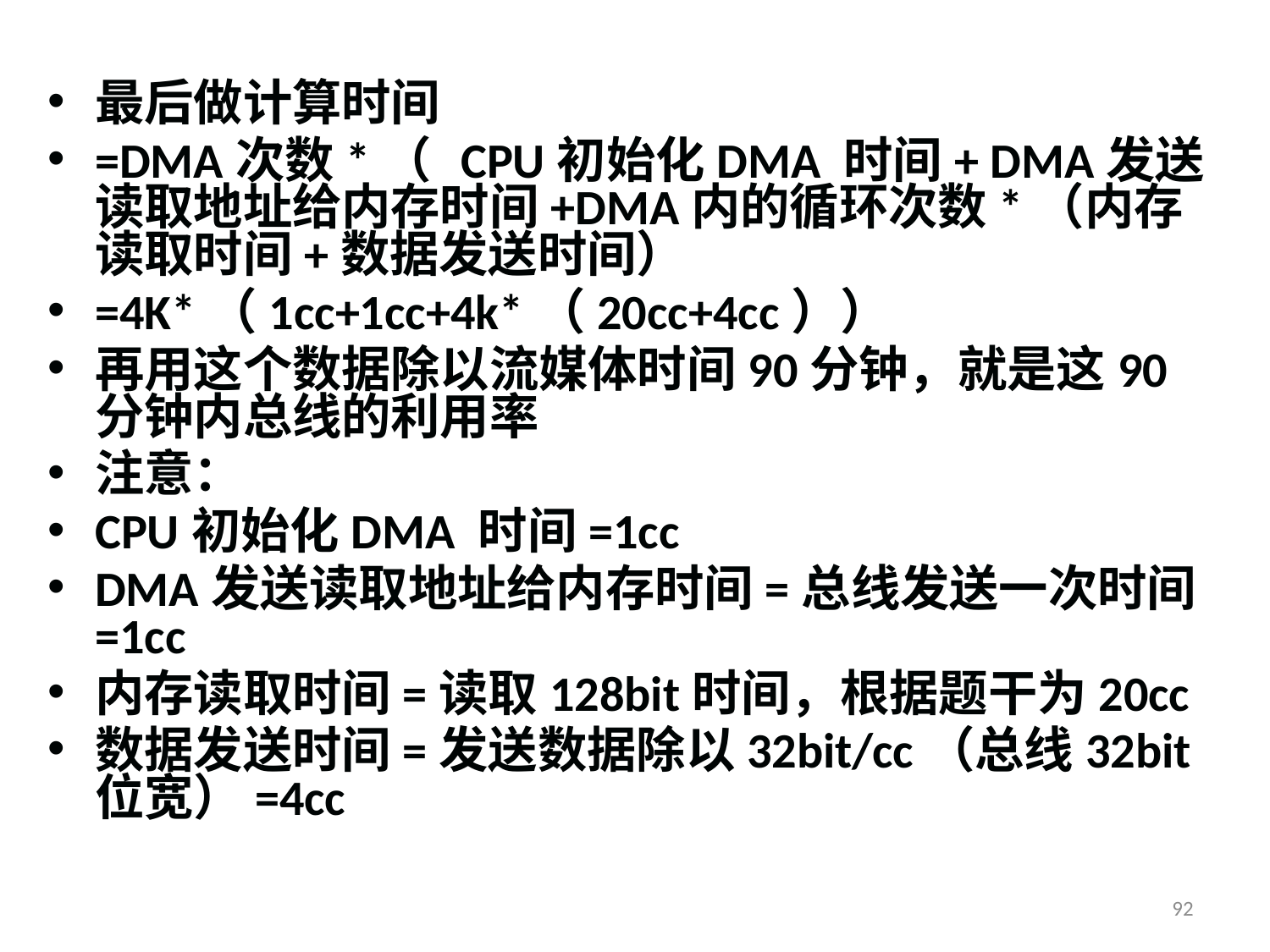

最后做计算时间
=DMA次数*（ CPU初始化DMA 时间+ DMA发送读取地址给内存时间+DMA内的循环次数*（内存读取时间+数据发送时间）
=4K*（1cc+1cc+4k*（20cc+4cc））
再用这个数据除以流媒体时间90分钟，就是这90分钟内总线的利用率
注意：
CPU初始化DMA 时间=1cc
DMA发送读取地址给内存时间=总线发送一次时间=1cc
内存读取时间=读取128bit时间，根据题干为20cc
数据发送时间=发送数据除以32bit/cc（总线32bit位宽）=4cc
92